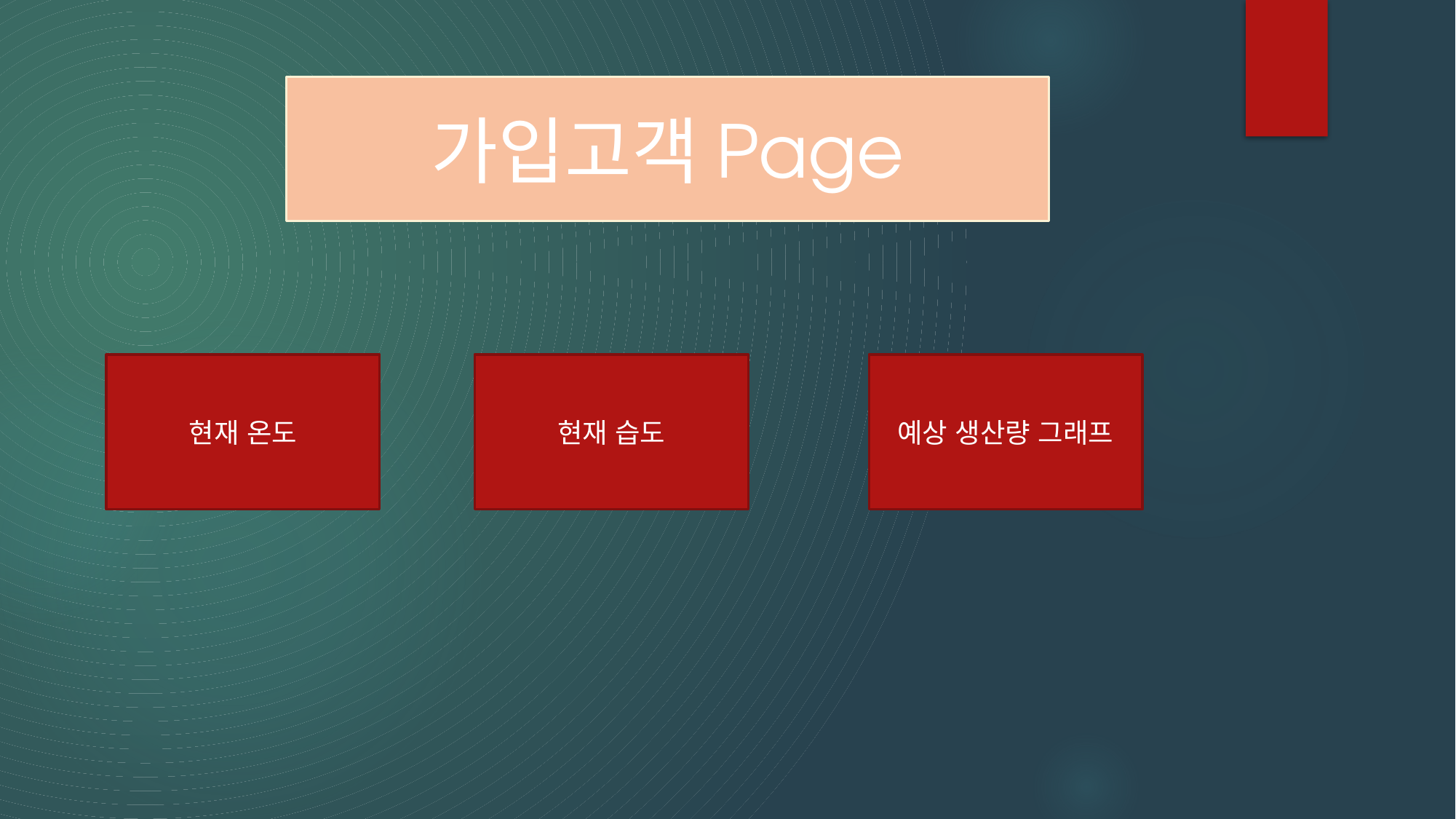

가입고객Page
현재 온도
현재 습도
예상 생산량 그래프